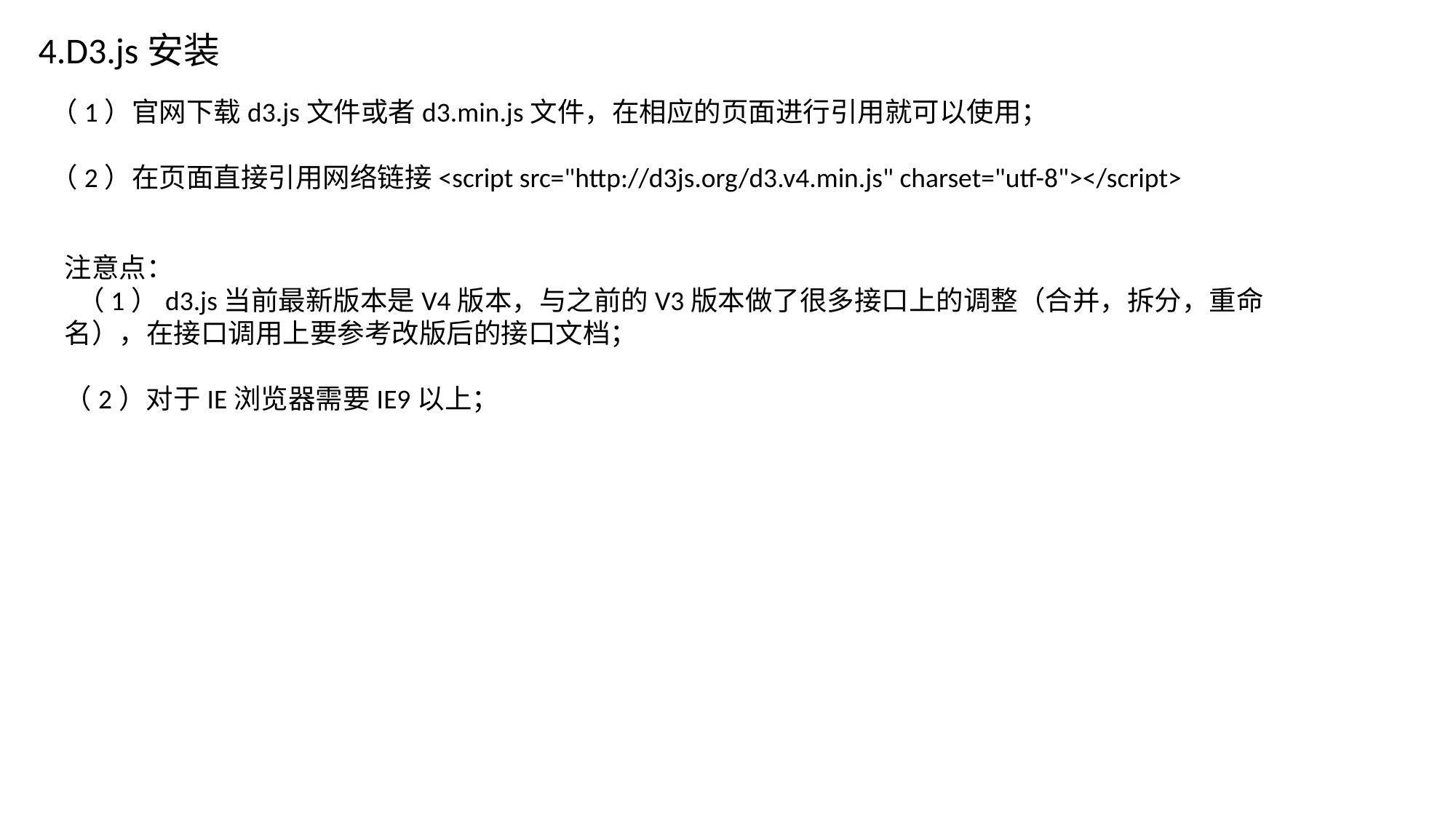

4.D3.js安装
（1）官网下载d3.js文件或者d3.min.js文件，在相应的页面进行引用就可以使用；

（2）在页面直接引用网络链接<script src="http://d3js.org/d3.v4.min.js" charset="utf-8"></script>
注意点：
 （1）d3.js当前最新版本是V4版本，与之前的V3版本做了很多接口上的调整（合并，拆分，重命名），在接口调用上要参考改版后的接口文档；

（2）对于IE浏览器需要IE9以上；